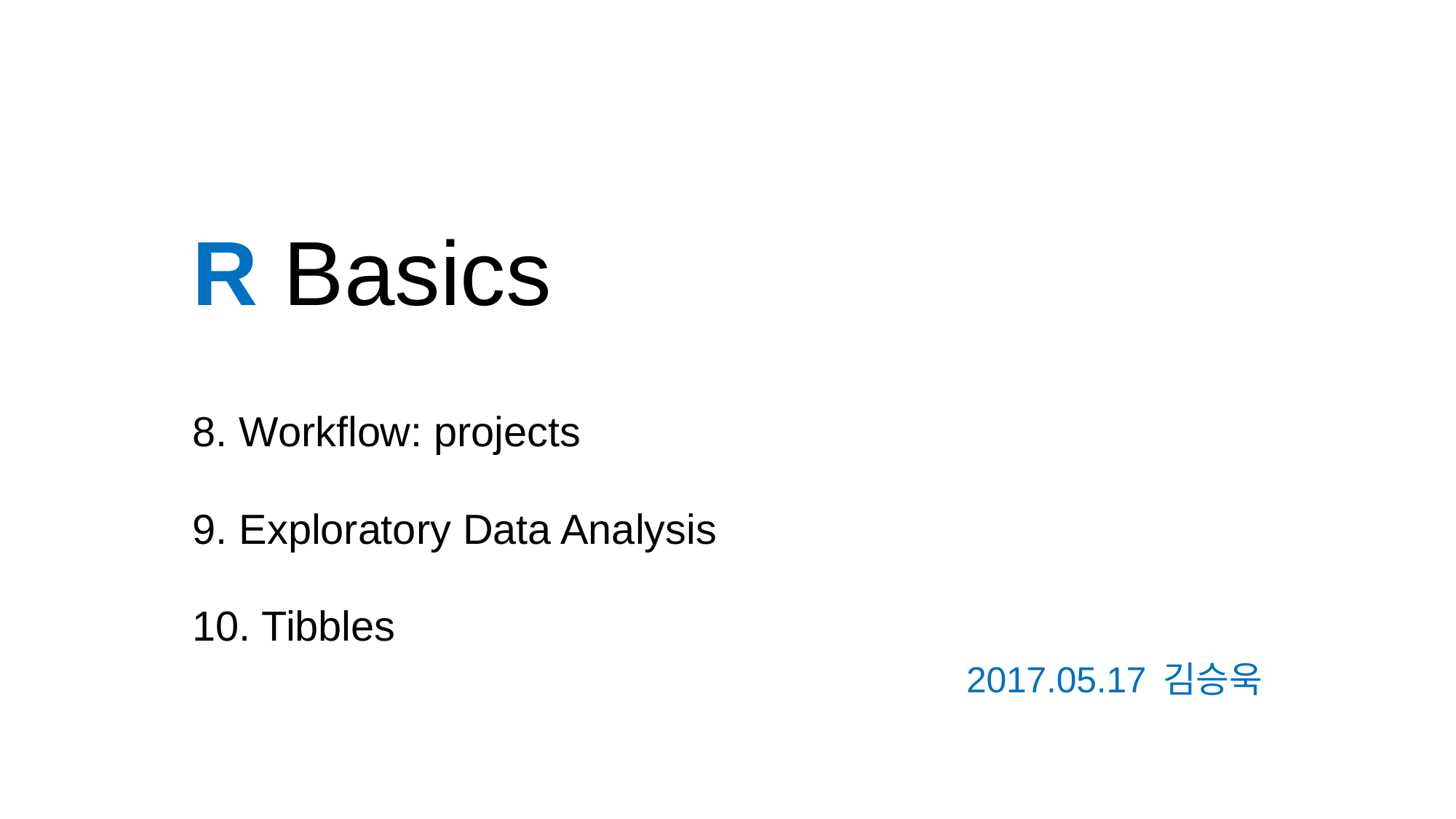

# R Basics
8. Workflow: projects
9. Exploratory Data Analysis
10. Tibbles
2017.05.17 김승욱